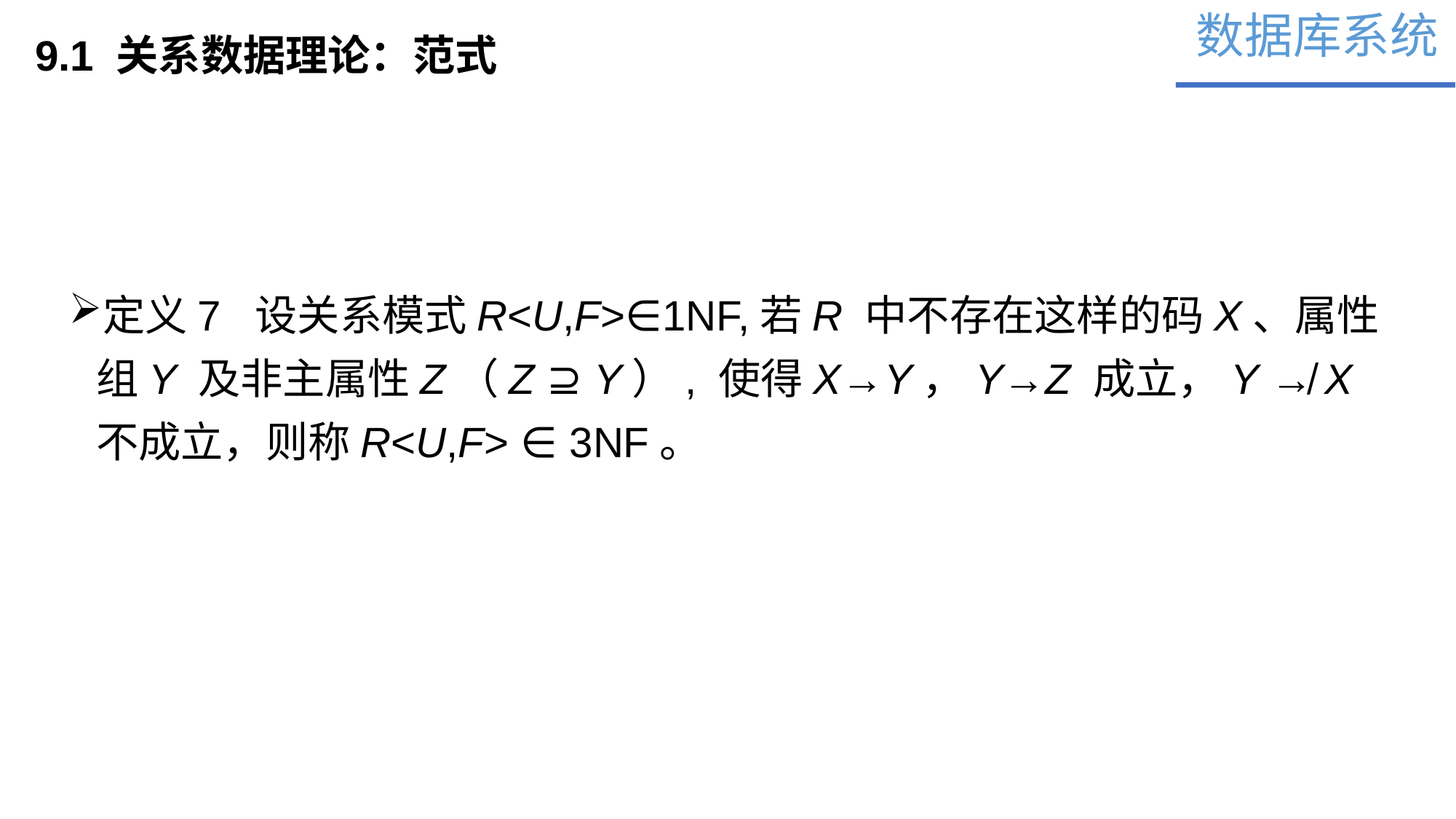

数据库系统
9.1 关系数据理论：范式

定义7  设关系模式R<U,F>∈1NF,若R 中不存在这样的码X、属性组Y 及非主属性Z（Z ⊇ Y）, 使得X→Y，Y→Z 成立，Y ↛ X 不成立，则称R<U,F> ∈ 3NF。